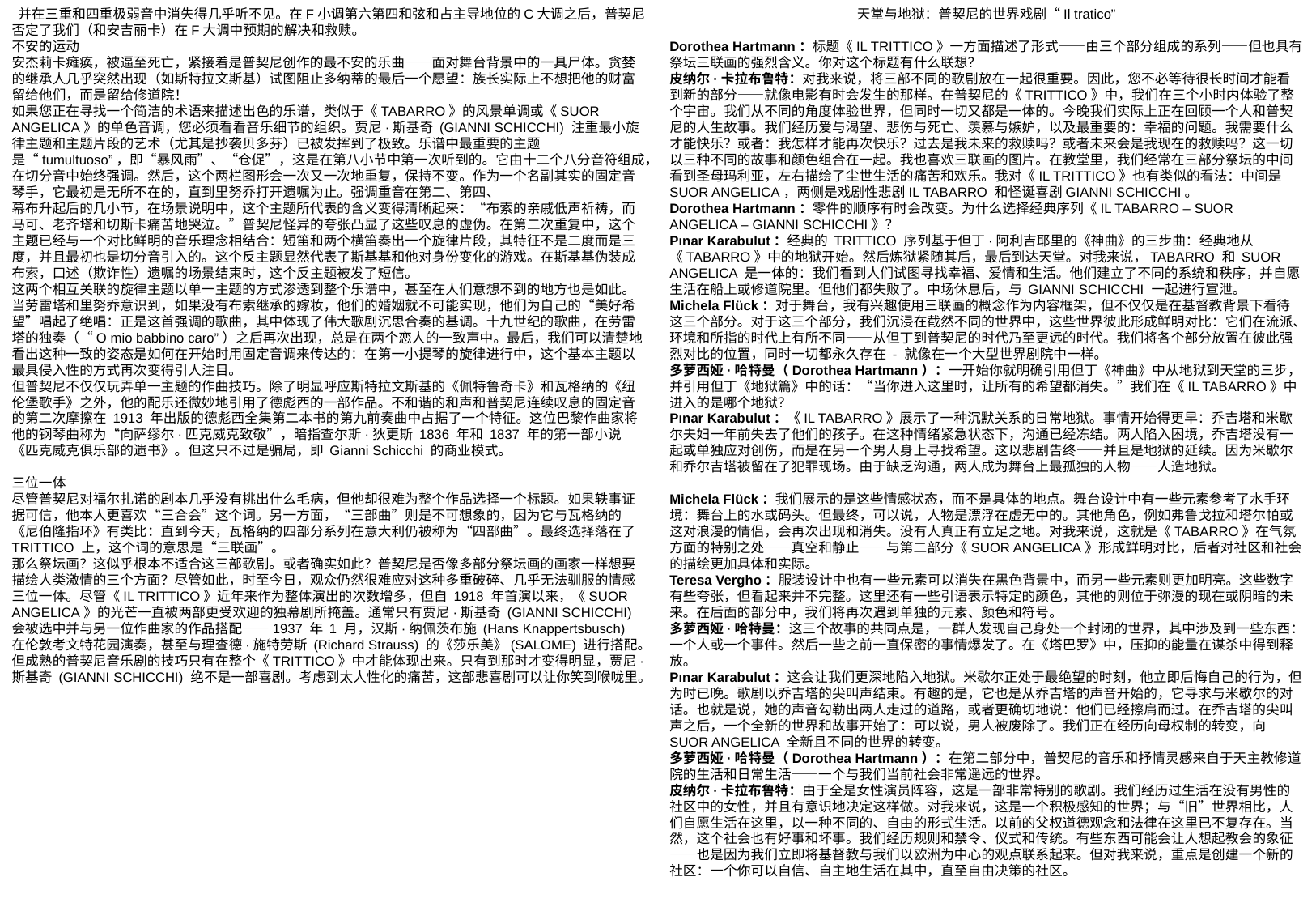

并在三重和四重极弱音中消失得几乎听不见。在F小调第六第四和弦和占主导地位的C大调之后，普契尼否定了我们（和安吉丽卡）在F大调中预期的解决和救赎。
不安的运动
安杰莉卡瘫痪，被逼至死亡，紧接着是普契尼创作的最不安的乐曲——面对舞台背景中的一具尸体。贪婪的继承人几乎突然出现（如斯特拉文斯基）试图阻止多纳蒂的最后一个愿望：族长实际上不想把他的财富留给他们，而是留给修道院！
如果您正在寻找一个简洁的术语来描述出色的乐谱，类似于《TABARRO》的风景单调或《SUOR ANGELICA》的单色音调，您必须看看音乐细节的组织。贾尼·斯基奇 (GIANNI SCHICCHI) 注重最小旋律主题和主题片段的艺术（尤其是抄袭贝多芬）已被发挥到了极致。乐谱中最重要的主题是“tumultuoso”，即“暴风雨”、“仓促”，这是在第八小节中第一次听到的。它由十二个八分音符组成，在切分音中始终强调。然后，这个两栏图形会一次又一次地重复，保持不变。作为一个名副其实的固定音琴手，它最初是无所不在的，直到里努乔打开遗嘱为止。强调重音在第二、第四、
幕布升起后的几小节，在场景说明中，这个主题所代表的含义变得清晰起来：“布索的亲戚低声祈祷，而马可、老齐塔和切斯卡痛苦地哭泣。”普契尼怪异的夸张凸显了这些叹息的虚伪。在第二次重复中，这个主题已经与一个对比鲜明的音乐理念相结合：短笛和两个横笛奏出一个旋律片段，其特征不是二度而是三度，并且最初也是切分音引入的。这个反主题显然代表了斯基基和他对身份变化的游戏。在斯基基伪装成布索，口述（欺诈性）遗嘱的场景结束时，这个反主题被发了短信。
这两个相互关联的旋律主题以单一主题的方式渗透到整个乐谱中，甚至在人们意想不到的地方也是如此。当劳雷塔和里努乔意识到，如果没有布索继承的嫁妆，他们的婚姻就不可能实现，他们为自己的“美好希望”唱起了绝唱：正是这首强调的歌曲，其中体现了伟大歌剧沉思合奏的基调。十九世纪的歌曲，在劳雷塔的独奏（“O mio babbino caro”）之后再次出现，总是在两个恋人的一致声中。最后，我们可以清楚地看出这种一致的姿态是如何在开始时用固定音调来传达的：在第一小提琴的旋律进行中，这个基本主题以最具侵入性的方式再次变得引人注目。
但普契尼不仅仅玩弄单一主题的作曲技巧。除了明显呼应斯特拉文斯基的《佩特鲁奇卡》和瓦格纳的《纽伦堡歌手》之外，他的配乐还微妙地引用了德彪西的一部作品。不和谐的和声和普契尼连续叹息的固定音的第二次摩擦在 1913 年出版的德彪西全集第二本书的第九前奏曲中占据了一个特征。这位巴黎作曲家将他的钢琴曲称为“向萨缪尔·匹克威克致敬”，暗指查尔斯·狄更斯 1836 年和 1837 年的第一部小说《匹克威克俱乐部的遗书》。但这只不过是骗局，即 Gianni Schicchi 的商业模式。

三位一体
尽管普契尼对福尔扎诺的剧本几乎没有挑出什么毛病，但他却很难为整个作品选择一个标题。如果轶事证据可信，他本人更喜欢“三合会”这个词。另一方面，“三部曲”则是不可想象的，因为它与瓦格纳的《尼伯隆指环》有类比：直到今天，瓦格纳的四部分系列在意大利仍被称为“四部曲”。最终选择落在了 TRITTICO 上，这个词的意思是“三联画”。
那么祭坛画？这似乎根本不适合这三部歌剧。或者确实如此？普契尼是否像多部分祭坛画的画家一样想要描绘人类激情的三个方面？尽管如此，时至今日，观众仍然很难应对这种多重破碎、几乎无法驯服的情感三位一体。尽管《IL TRITTICO》近年来作为整体演出的次数增多，但自 1918 年首演以来，《SUOR ANGELICA》的光芒一直被两部更受欢迎的独幕剧所掩盖。通常只有贾尼·斯基奇 (GIANNI SCHICCHI) 会被选中并与另一位作曲家的作品搭配——1937 年 1 月，汉斯·纳佩茨布施 (Hans Knappertsbusch) 在伦敦考文特花园演奏，甚至与理查德·施特劳斯 (Richard Strauss) 的《莎乐美》(SALOME) 进行搭配。但成熟的普契尼音乐剧的技巧只有在整个《TRITTICO》中才能体现出来。只有到那时才变得明显，贾尼·斯基奇 (GIANNI SCHICCHI) 绝不是一部喜剧。考虑到太人性化的痛苦，这部悲喜剧可以让你笑到喉咙里。
天堂与地狱：普契尼的世界戏剧“Il tratico”

Dorothea Hartmann：标题《IL TRITTICO》一方面描述了形式——由三个部分组成的系列——但也具有祭坛三联画的强烈含义。你对这个标题有什么联想？
皮纳尔·卡拉布鲁特：对我来说，将三部不同的歌剧放在一起很重要。因此，您不必等待很长时间才能看到新的部分——就像电影有时会发生的那样。在普契尼的《TRITTICO》中，我们在三个小时内体验了整个宇宙。我们从不同的角度体验世界，但同时一切又都是一体的。今晚我们实际上正在回顾一个人和普契尼的人生故事。我们经历爱与渴望、悲伤与死亡、羡慕与嫉妒，以及最重要的：幸福的问题。我需要什么才能快乐？或者：我怎样才能再次快乐？过去是我未来的救赎吗？或者未来会是我现在的救赎吗？这一切以三种不同的故事和颜色组合在一起。我也喜欢三联画的图片。在教堂里，我们经常在三部分祭坛的中间看到圣母玛利亚，左右描绘了尘世生活的痛苦和欢乐。我对《IL TRITTICO》也有类似的看法：中间是SUOR ANGELICA，两侧是戏剧性悲剧IL TABARRO 和怪诞喜剧GIANNI SCHICCHI。
Dorothea Hartmann：零件的顺序有时会改变。为什么选择经典序列《IL TABARRO – SUOR ANGELICA – GIANNI SCHICCHI》？
Pınar Karabulut：经典的 TRITTICO 序列基于但丁·阿利吉耶里的《神曲》的三步曲：经典地从《TABARRO》中的地狱开始。然后炼狱紧随其后，最后到达天堂。对我来说，TABARRO 和 SUOR ANGELICA 是一体的：我们看到人们试图寻找幸福、爱情和生活。他们建立了不同的系统和秩序，并自愿生活在船上或修道院里。但他们都失败了。中场休息后，与 GIANNI SCHICCHI 一起进行宣泄。
Michela Flück：对于舞台，我有兴趣使用三联画的概念作为内容框架，但不仅仅是在基督教背景下看待这三个部分。对于这三个部分，我们沉浸在截然不同的世界中，这些世界彼此形成鲜明对比：它们在流派、环境和所指的时代上有所不同——从但丁到普契尼的时代乃至更远的时代。我们将各个部分放置在彼此强烈对比的位置，同时一切都永久存在 - 就像在一个大型世界剧院中一样。
多萝西娅·哈特曼（Dorothea Hartmann）：一开始你就明确引用但丁《神曲》中从地狱到天堂的三步，并引用但丁《地狱篇》中的话：“当你进入这里时，让所有的希望都消失。”我们在《IL TABARRO》中进入的是哪个地狱？
Pınar Karabulut：《IL TABARRO》展示了一种沉默关系的日常地狱。事情开始得更早：乔吉塔和米歇尔夫妇一年前失去了他们的孩子。在这种情绪紧急状态下，沟通已经冻结。两人陷入困境，乔吉塔没有一起或单独应对创伤，而是在另一个男人身上寻找希望。这以悲剧告终——并且是地狱的延续。因为米歇尔和乔尔吉塔被留在了犯罪现场。由于缺乏沟通，两人成为舞台上最孤独的人物——人造地狱。

Michela Flück：我们展示的是这些情感状态，而不是具体的地点。舞台设计中有一些元素参考了水手环境：舞台上的水或码头。但最终，可以说，人物是漂浮在虚无中的。其他角色，例如弗鲁戈拉和塔尔帕或这对浪漫的情侣，会再次出现和消失。没有人真正有立足之地。对我来说，这就是《TABARRO》在气氛方面的特别之处——真空和静止——与第二部分《SUOR ANGELICA》形成鲜明对比，后者对社区和社会的描绘更加具体和实际。
Teresa Vergho：服装设计中也有一些元素可以消失在黑色背景中，而另一些元素则更加明亮。这些数字有些夸张，但看起来并不完整。这里还有一些引语表示特定的颜色，其他的则位于弥漫的现在或阴暗的未来。在后面的部分中，我们将再次遇到单独的元素、颜色和符号。
多萝西娅·哈特曼：这三个故事的共同点是，一群人发现自己身处一个封闭的世界，其中涉及到一些东西：一个人或一个事件。然后一些之前一直保密的事情爆发了。在《塔巴罗》中，压抑的能量在谋杀中得到释放。
Pınar Karabulut：这会让我们更深地陷入地狱。米歇尔正处于最绝望的时刻，他立即后悔自己的行为，但为时已晚。歌剧以乔吉塔的尖叫声结束。有趣的是，它也是从乔吉塔的声音开始的，它寻求与米歇尔的对话。也就是说，她的声音勾勒出两人走过的道路，或者更确切地说：他们已经擦肩而过。在乔吉塔的尖叫声之后，一个全新的世界和故事开始了：可以说，男人被废除了。我们正在经历向母权制的转变，向 SUOR ANGELICA 全新且不同的世界的转变。
多萝西娅·哈特曼（Dorothea Hartmann）：在第二部分中，普契尼的音乐和抒情灵感来自于天主教修道院的生活和日常生活——一个与我们当前社会非常遥远的世界。
皮纳尔·卡拉布鲁特：由于全是女性演员阵容，这是一部非常特别的歌剧。我们经历过生活在没有男性的社区中的女性，并且有意识地决定这样做。对我来说，这是一个积极感知的世界；与“旧”世界相比，人们自愿生活在这里，以一种不同的、自由的形式生活。以前的父权道德观念和法律在这里已不复存在。当然，这个社会也有好事和坏事。我们经历规则和禁令、仪式和传统。有些东西可能会让人想起教会的象征——也是因为我们立即将基督教与我们以欧洲为中心的观点联系起来。但对我来说，重点是创建一个新的社区：一个你可以自信、自主地生活在其中，直至自由决策的社区。